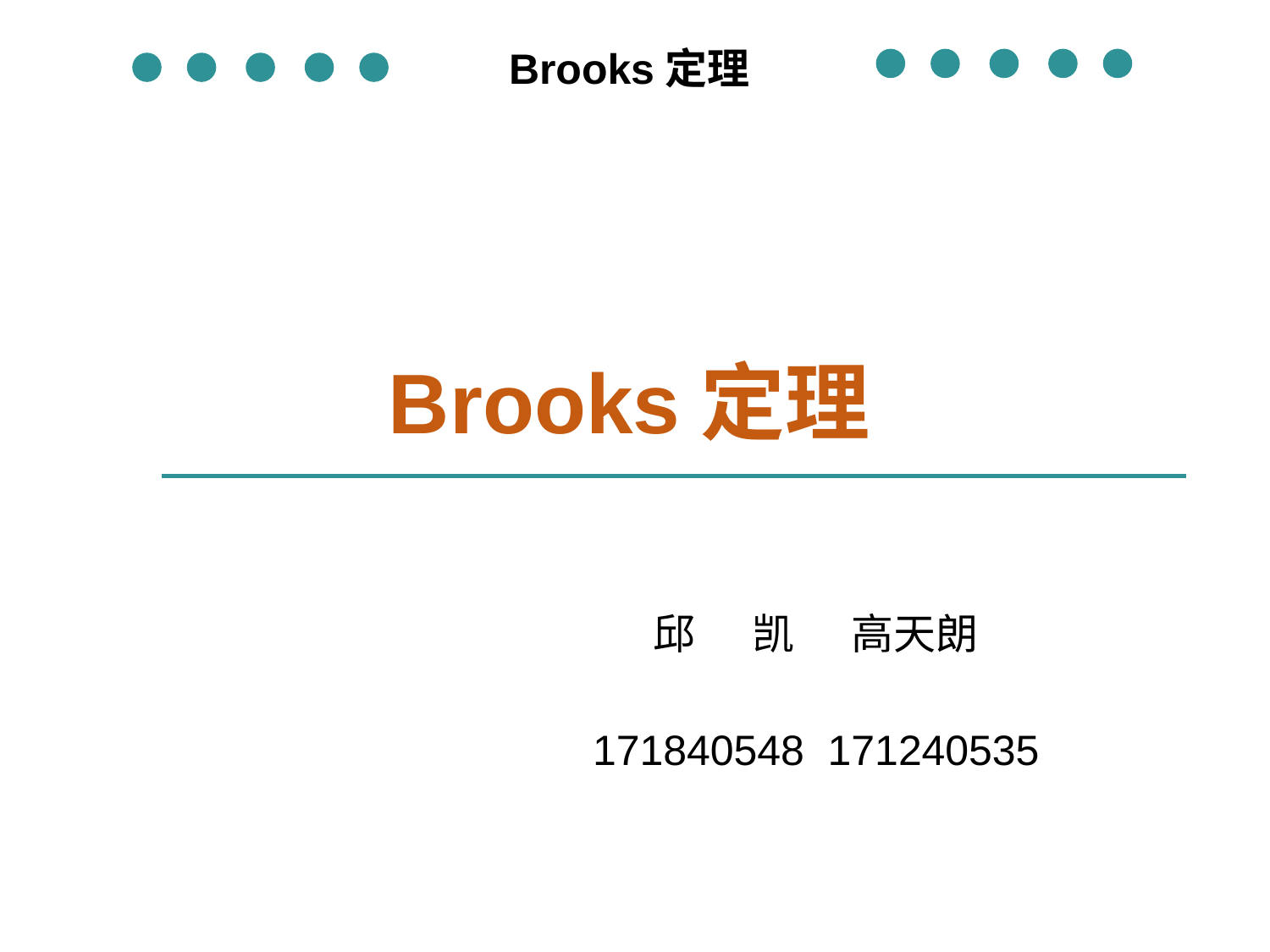

Brooks定理

# Brooks定理
邱      凯      高天朗
171840548  171240535